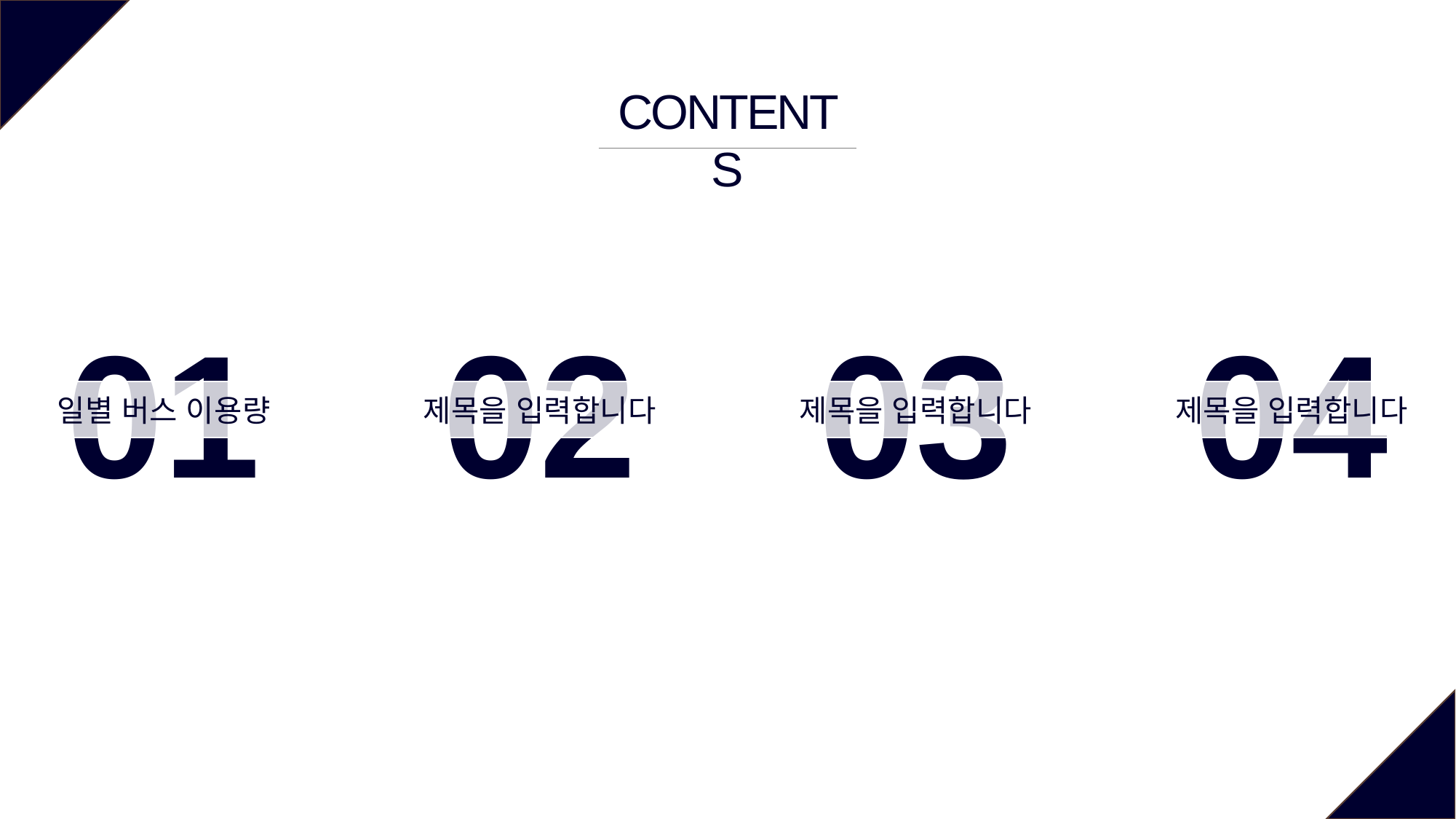

CONTENTS
01
02
03
04
일별 버스 이용량
제목을 입력합니다
제목을 입력합니다
제목을 입력합니다